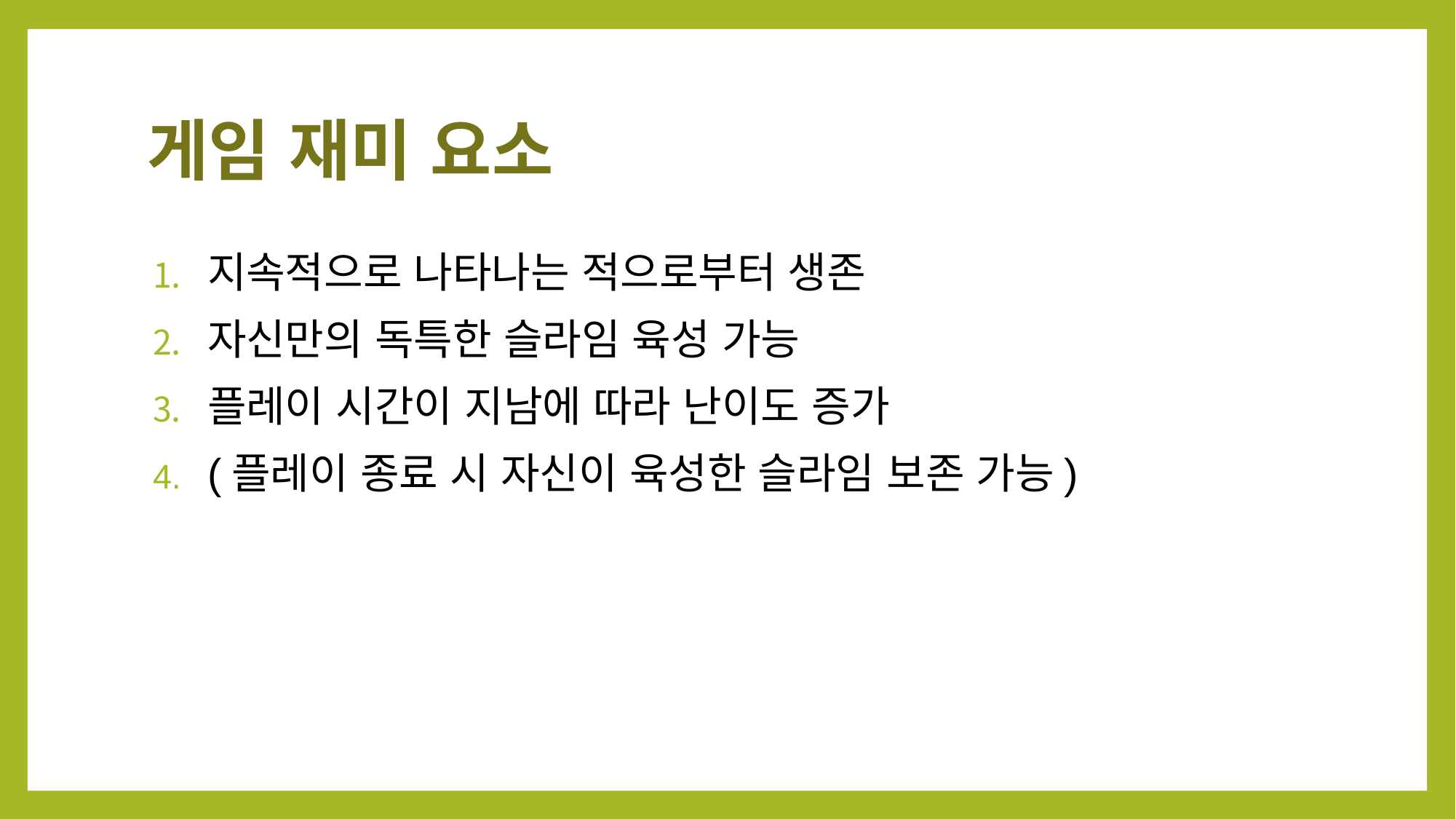

# 게임 재미 요소
지속적으로 나타나는 적으로부터 생존
자신만의 독특한 슬라임 육성 가능
플레이 시간이 지남에 따라 난이도 증가
(플레이 종료 시 자신이 육성한 슬라임 보존 가능)